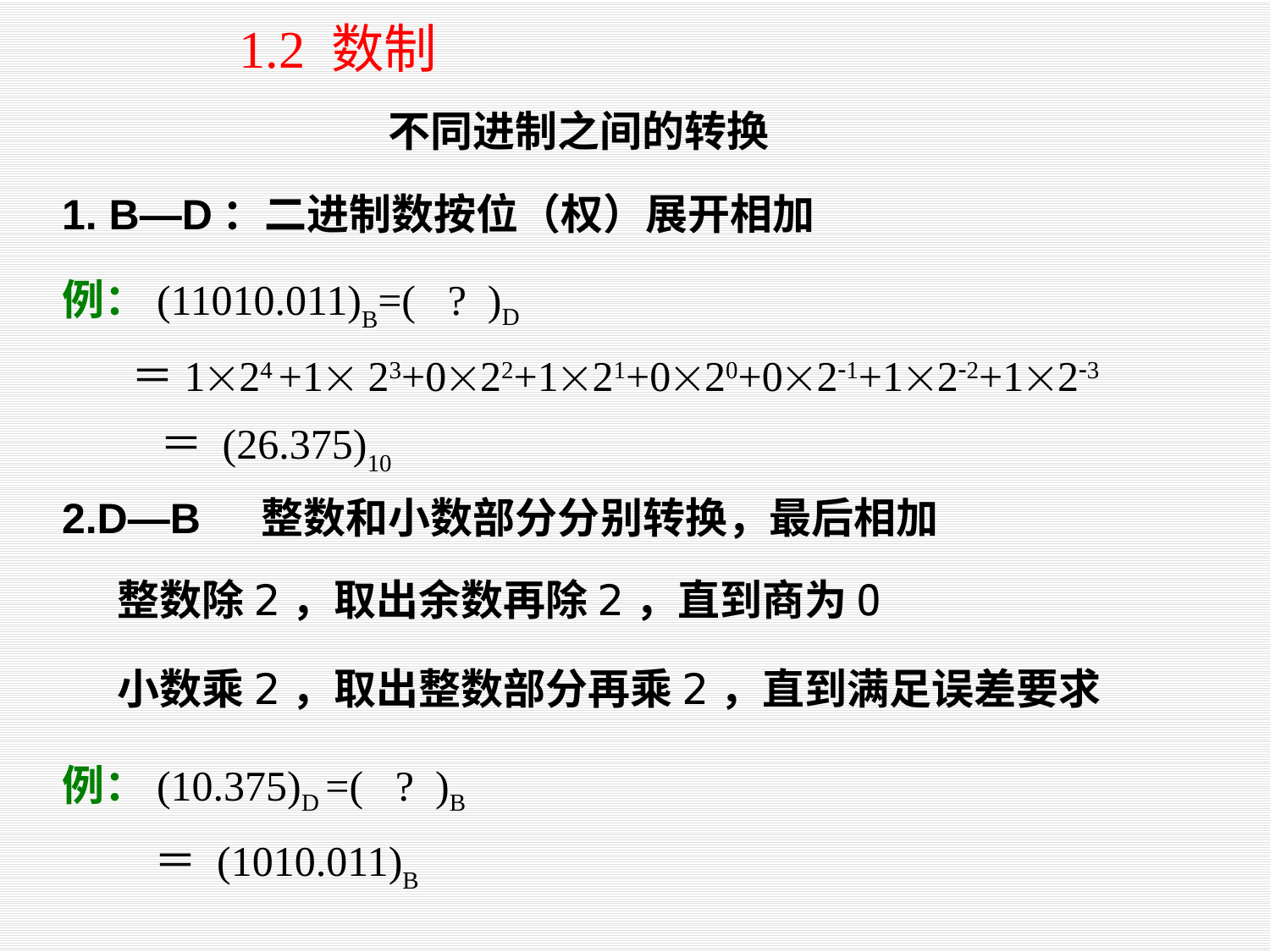

1.2 数制
不同进制之间的转换
1. B—D：二进制数按位（权）展开相加
例：(11010.011)B=(   ?  )D
＝1×24 +1× 23+0×22+1×21+0×20+0×2−1+1×2−2+1×2−3
＝ (26.375)10
2.D—B  整数和小数部分分别转换，最后相加
整数除2，取出余数再除2，直到商为0
小数乘2，取出整数部分再乘2，直到满足误差要求
例：(10.375)D =(   ?  )B
＝ (1010.011)B